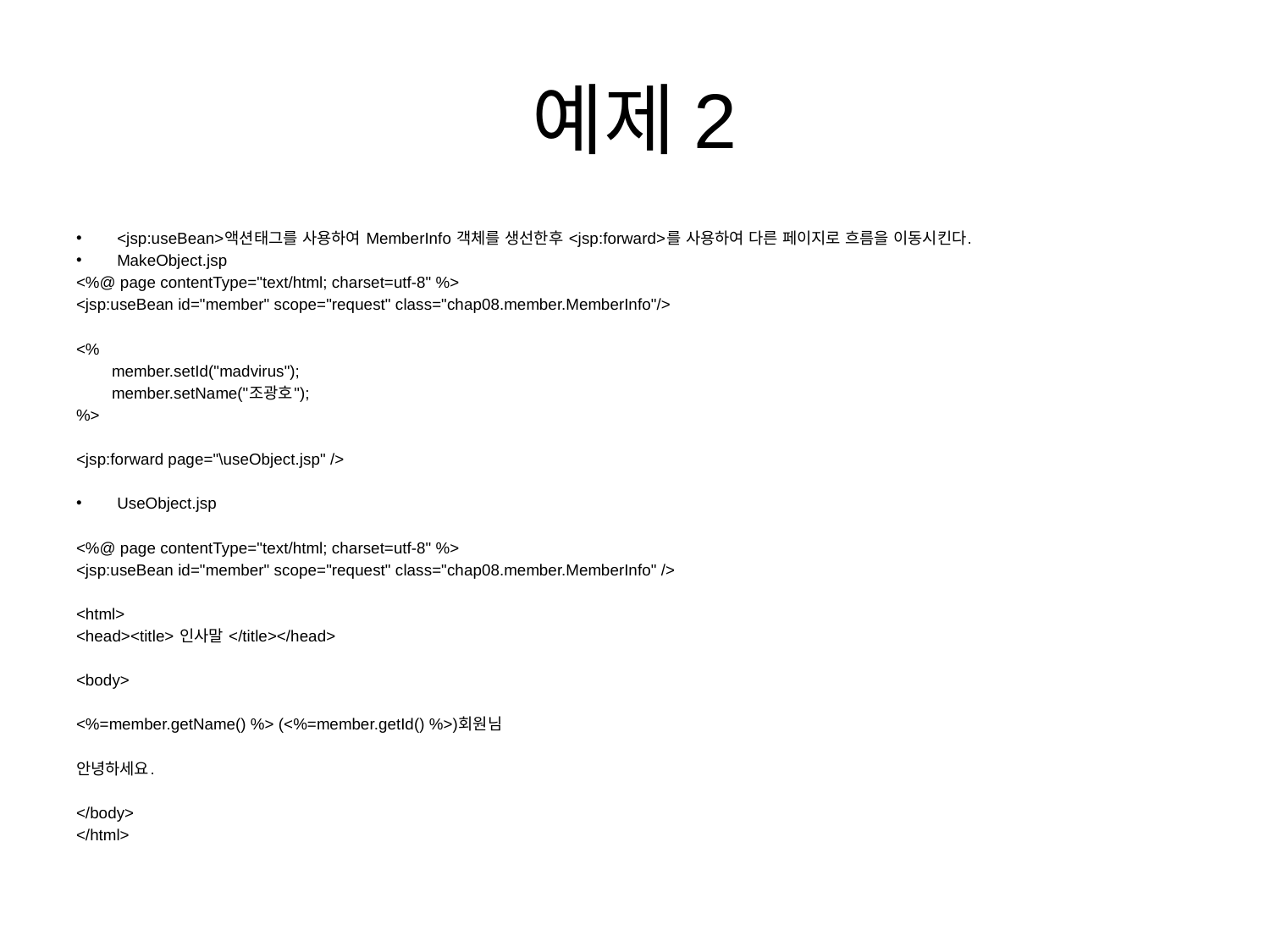

# 예제2
<jsp:useBean>액션태그를 사용하여 MemberInfo 객체를 생선한후 <jsp:forward>를 사용하여 다른 페이지로 흐름을 이동시킨다.
MakeObject.jsp
<%@ page contentType="text/html; charset=utf-8" %>
<jsp:useBean id="member" scope="request" class="chap08.member.MemberInfo"/>

<%
	member.setId("madvirus");
	member.setName("조광호");
%>

<jsp:forward page="\useObject.jsp" />

UseObject.jsp

<%@ page contentType="text/html; charset=utf-8" %>
<jsp:useBean id="member" scope="request" class="chap08.member.MemberInfo" />

<html>
<head><title> 인사말 </title></head>

<body>

<%=member.getName() %> (<%=member.getId() %>)회원님

안녕하세요.

</body>
</html>